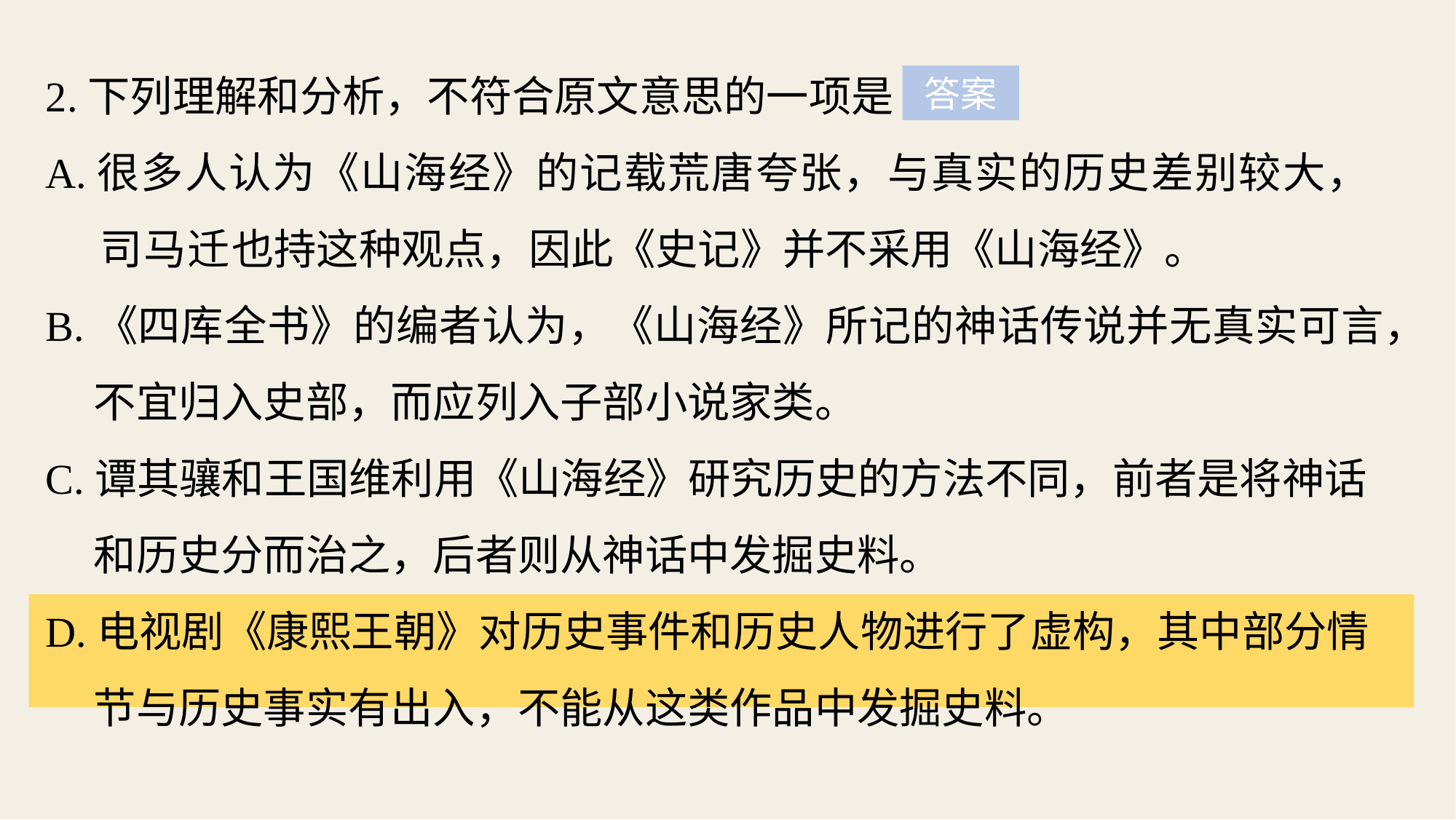

2.下列理解和分析，不符合原文意思的一项是
A.很多人认为《山海经》的记载荒唐夸张，与真实的历史差别较大，
    司马迁也持这种观点，因此《史记》并不采用《山海经》。
B.《四库全书》的编者认为，《山海经》所记的神话传说并无真实可言，
    不宜归入史部，而应列入子部小说家类。
C.谭其骧和王国维利用《山海经》研究历史的方法不同，前者是将神话
    和历史分而治之，后者则从神话中发掘史料。
D.电视剧《康熙王朝》对历史事件和历史人物进行了虚构，其中部分情
    节与历史事实有出入，不能从这类作品中发掘史料。
答案